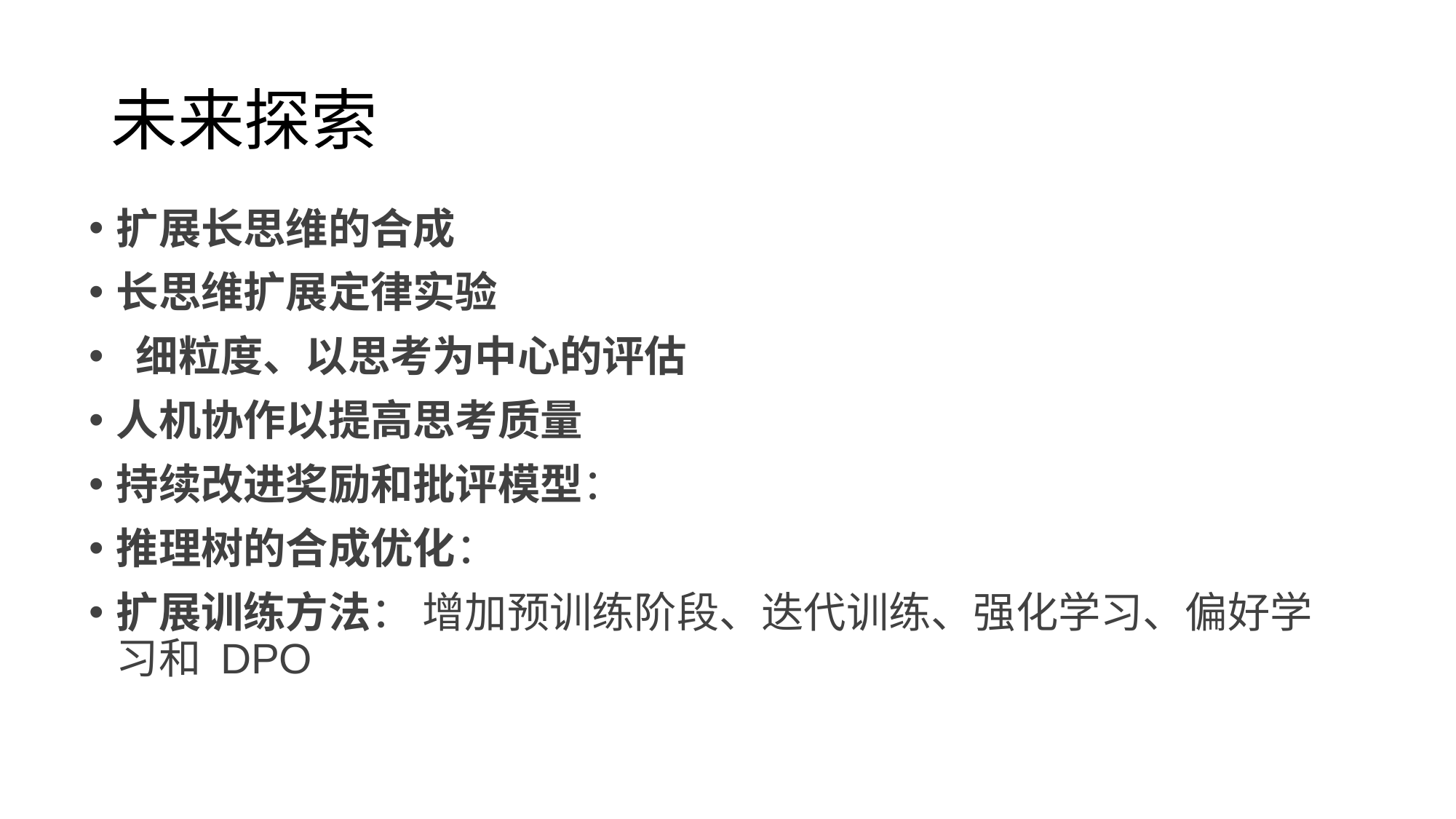

# 未来探索
扩展长思维的合成
长思维扩展定律实验
 细粒度、以思考为中心的评估
人机协作以提高思考质量
持续改进奖励和批评模型：
推理树的合成优化：
扩展训练方法： 增加预训练阶段、迭代训练、强化学习、偏好学习和 DPO